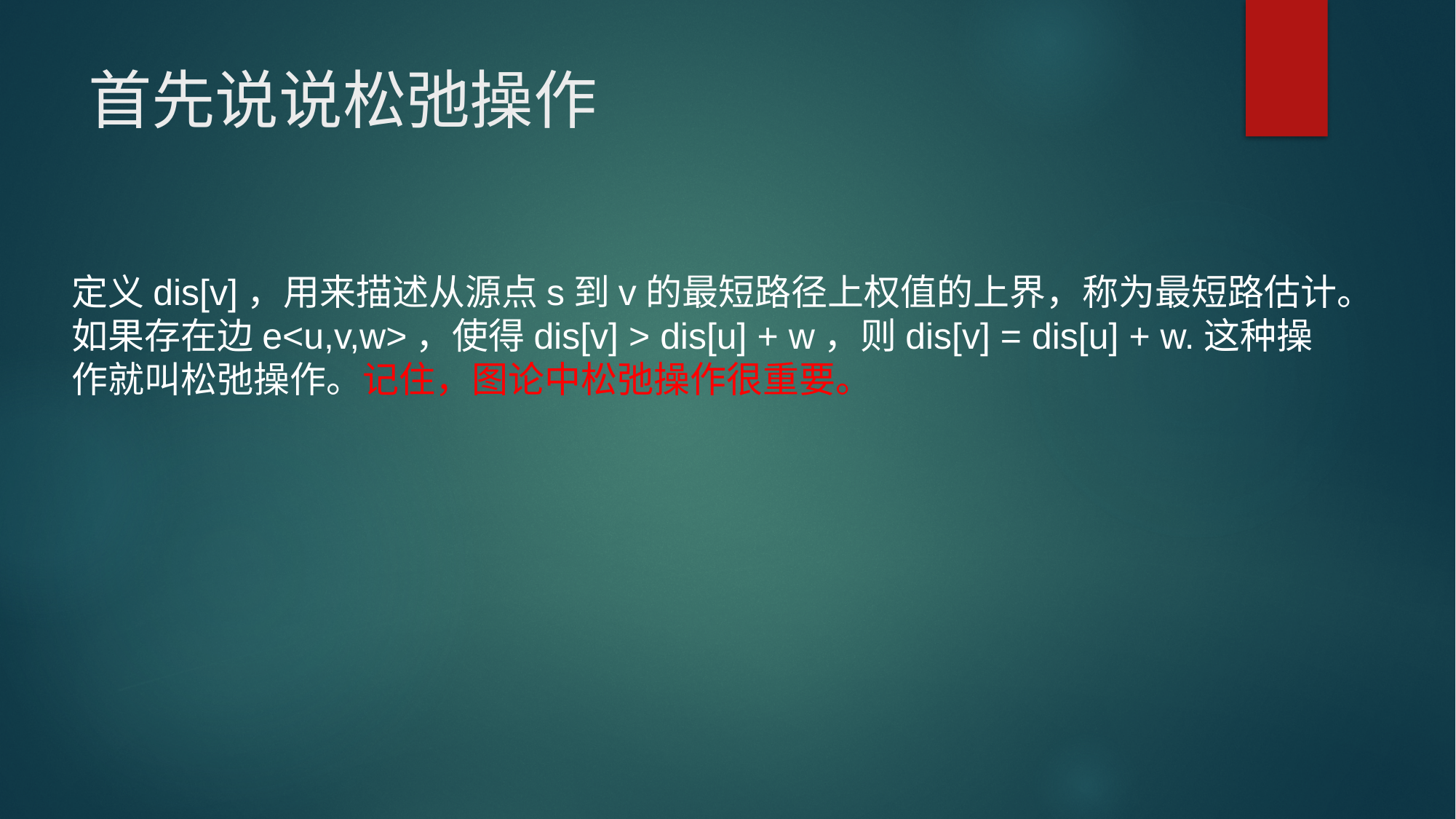

# 首先说说松弛操作
定义dis[v]，用来描述从源点s到v的最短路径上权值的上界，称为最短路估计。
如果存在边e<u,v,w>，使得dis[v] > dis[u] + w，则dis[v] = dis[u] + w.这种操
作就叫松弛操作。记住，图论中松弛操作很重要。